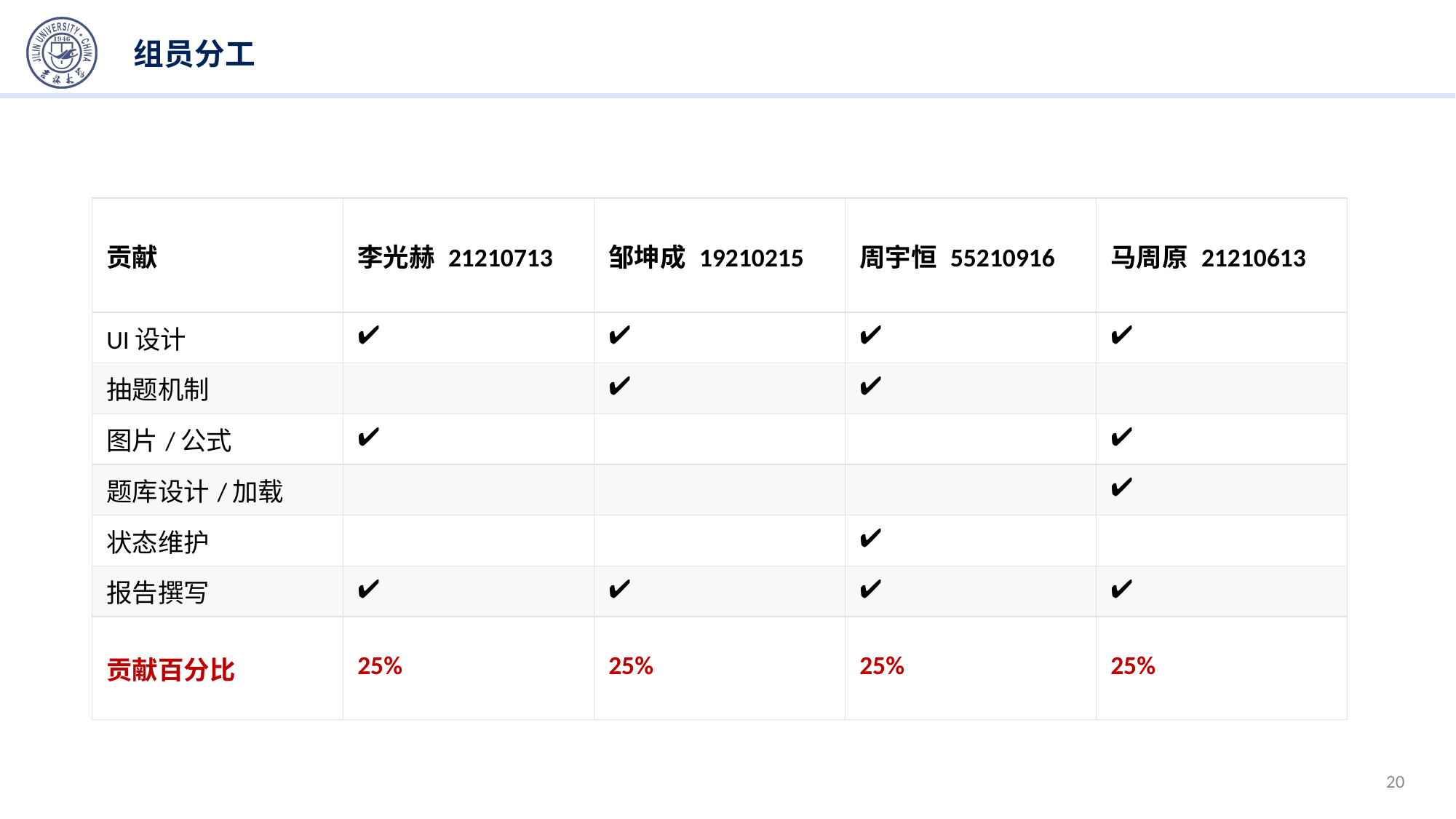

# 组员分工
| 贡献 | 李光赫 21210713 | 邹坤成 19210215 | 周宇恒 55210916 | 马周原 21210613 |
| --- | --- | --- | --- | --- |
| UI设计 | ✔️ | ✔️ | ✔️ | ✔️ |
| 抽题机制 |  | ✔️ | ✔️ |  |
| 图片/公式 | ✔️ |  |  | ✔️ |
| 题库设计/加载 |  |  |  | ✔️ |
| 状态维护 |  |  | ✔️ |  |
| 报告撰写 | ✔️ | ✔️ | ✔️ | ✔️ |
| 贡献百分比 | 25% | 25% | 25% | 25% |
20